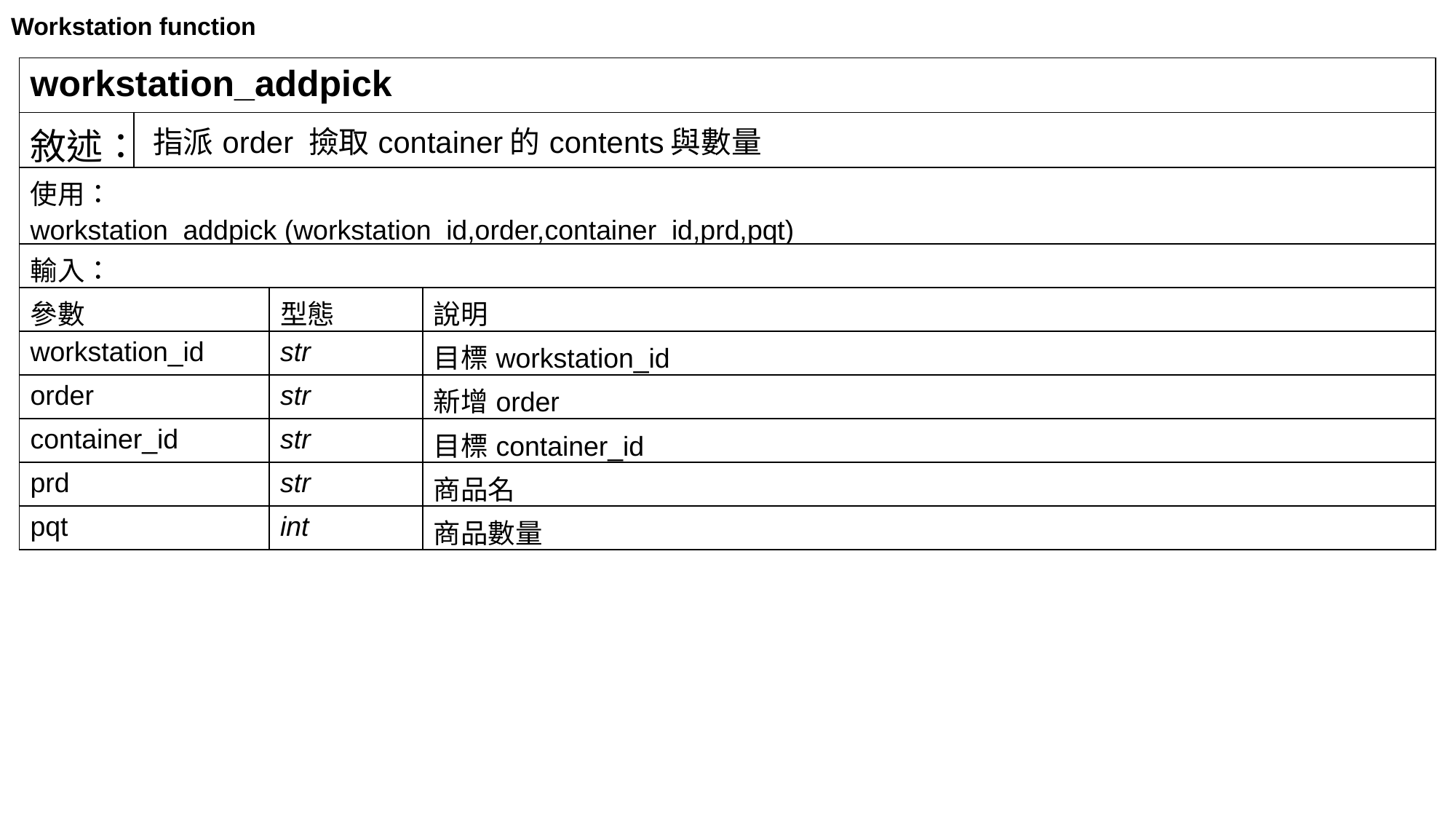

Workstation function
| ﻿﻿﻿workstation\_addpick |  |  |  |
| --- | --- | --- | --- |
| 敘述： | ﻿﻿指派order 撿取container的contents與數量 | 將訂單以商品為依據依照目前機器手臂工作量進行排序 |  |
| 使用：﻿﻿ workstation\_addpick (﻿﻿workstation\_id,order,container\_id,prd,pqt) |  |  |  |
| 輸入： |  |  |  |
| 參數 |  | 型態 | 說明 |
| workstation\_id |  | str | 目標workstation\_id |
| order |  | str | 新增order |
| container\_id |  | str | 目標container\_id |
| prd |  | str | 商品名 |
| pqt |  | int | 商品數量 |
﻿